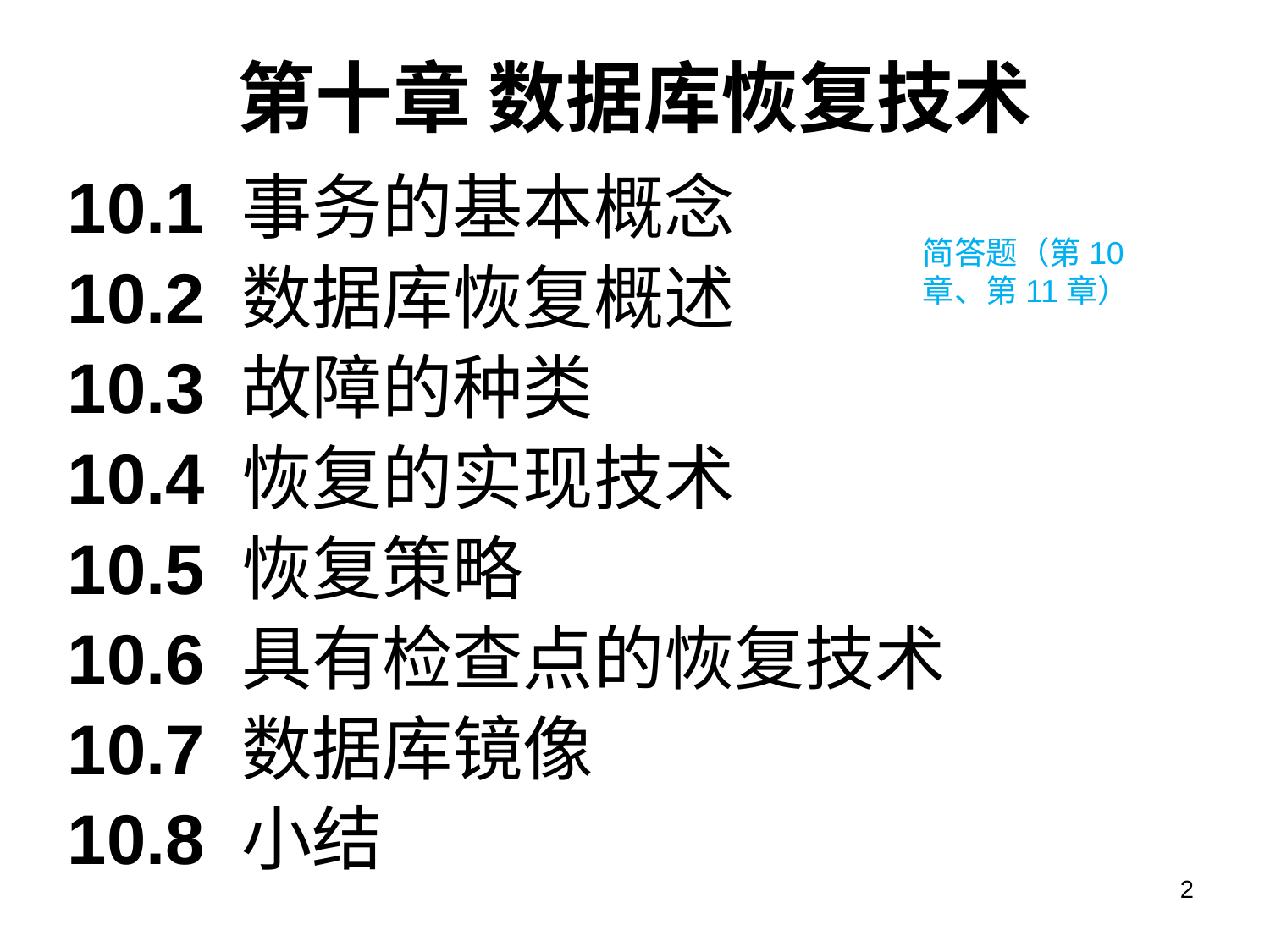

# 第十章 数据库恢复技术
10.1 事务的基本概念
10.2 数据库恢复概述
10.3 故障的种类
10.4 恢复的实现技术
10.5 恢复策略
10.6 具有检查点的恢复技术
10.7 数据库镜像
10.8 小结

简答题（第10章、第11章）
2